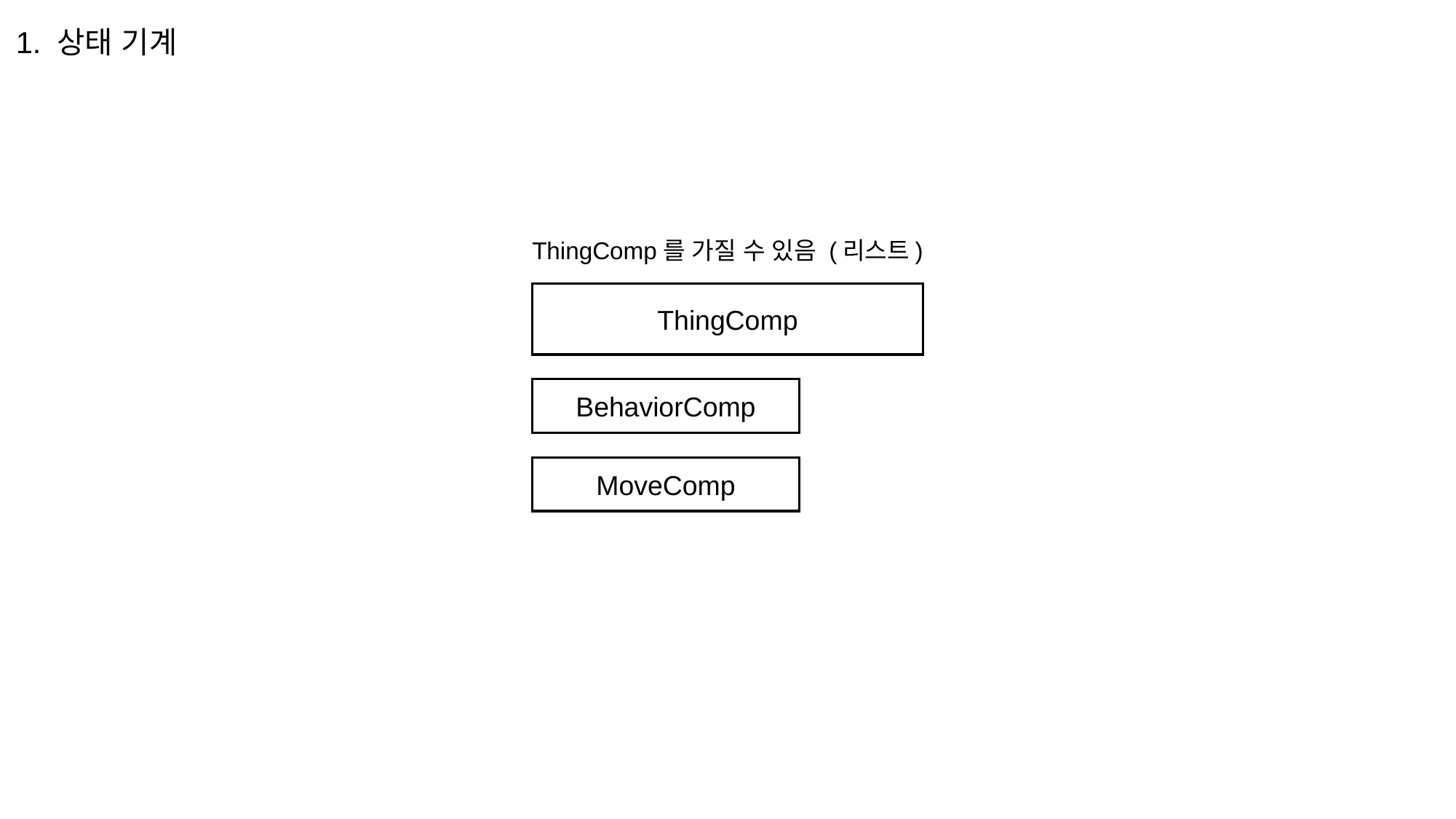

1. 상태 기계
ThingComp를 가질 수 있음 (리스트)
ThingComp
BehaviorComp
MoveComp